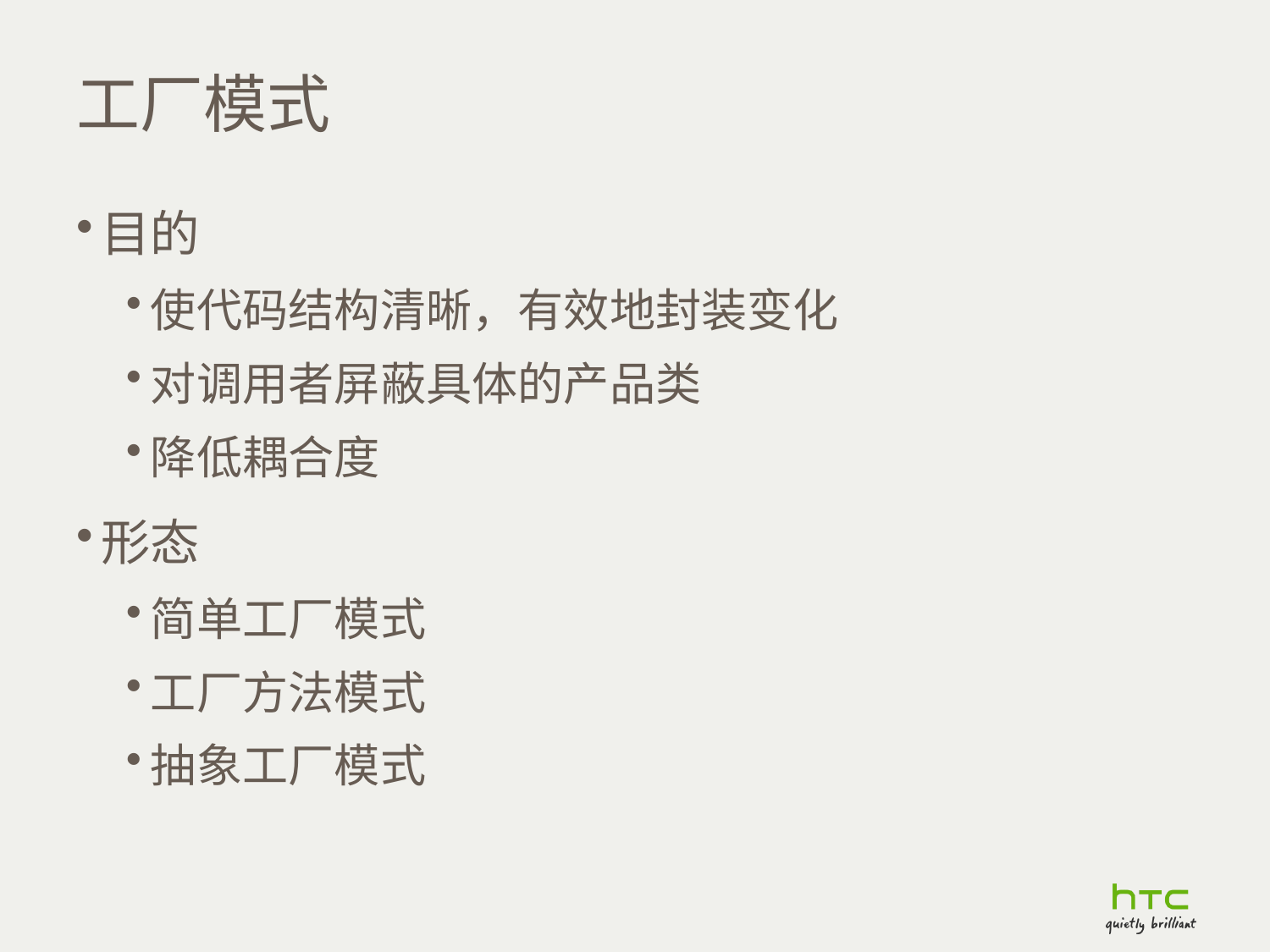

# 工厂模式
目的
使代码结构清晰，有效地封装变化
对调用者屏蔽具体的产品类
降低耦合度
形态
简单工厂模式
工厂方法模式
抽象工厂模式